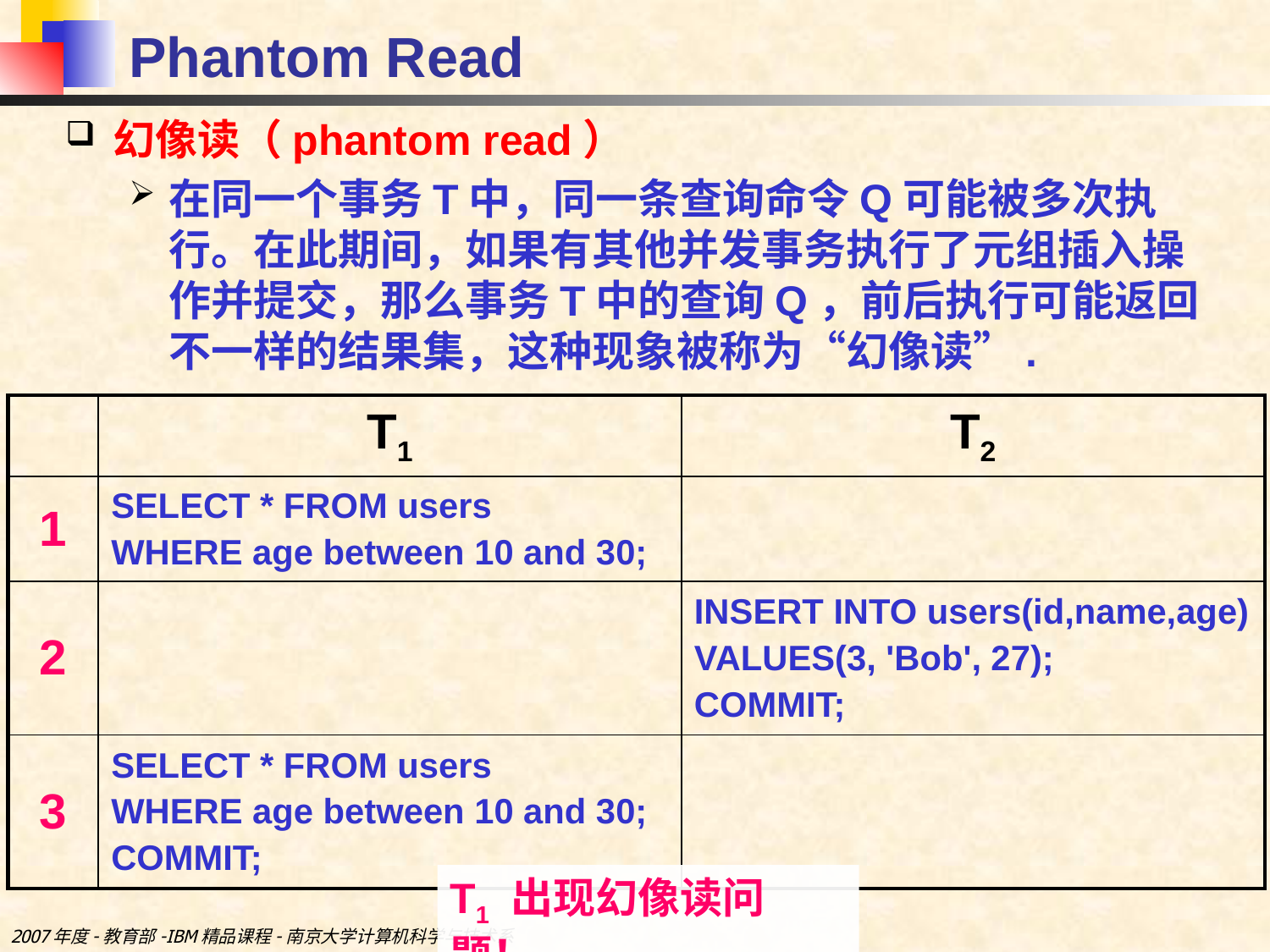

# Phantom Read
幻像读（phantom read）
在同一个事务T中，同一条查询命令Q可能被多次执行。在此期间，如果有其他并发事务执行了元组插入操作并提交，那么事务T中的查询Q，前后执行可能返回不一样的结果集，这种现象被称为“幻像读”.
|  | T1 | T2 |
| --- | --- | --- |
| 1 | SELECT \* FROM users WHERE age between 10 and 30; |  |
| 2 |  | INSERT INTO users(id,name,age) VALUES(3, 'Bob', 27); COMMIT; |
| 3 | SELECT \* FROM users WHERE age between 10 and 30; COMMIT; |  |
T1 出现幻像读问题！